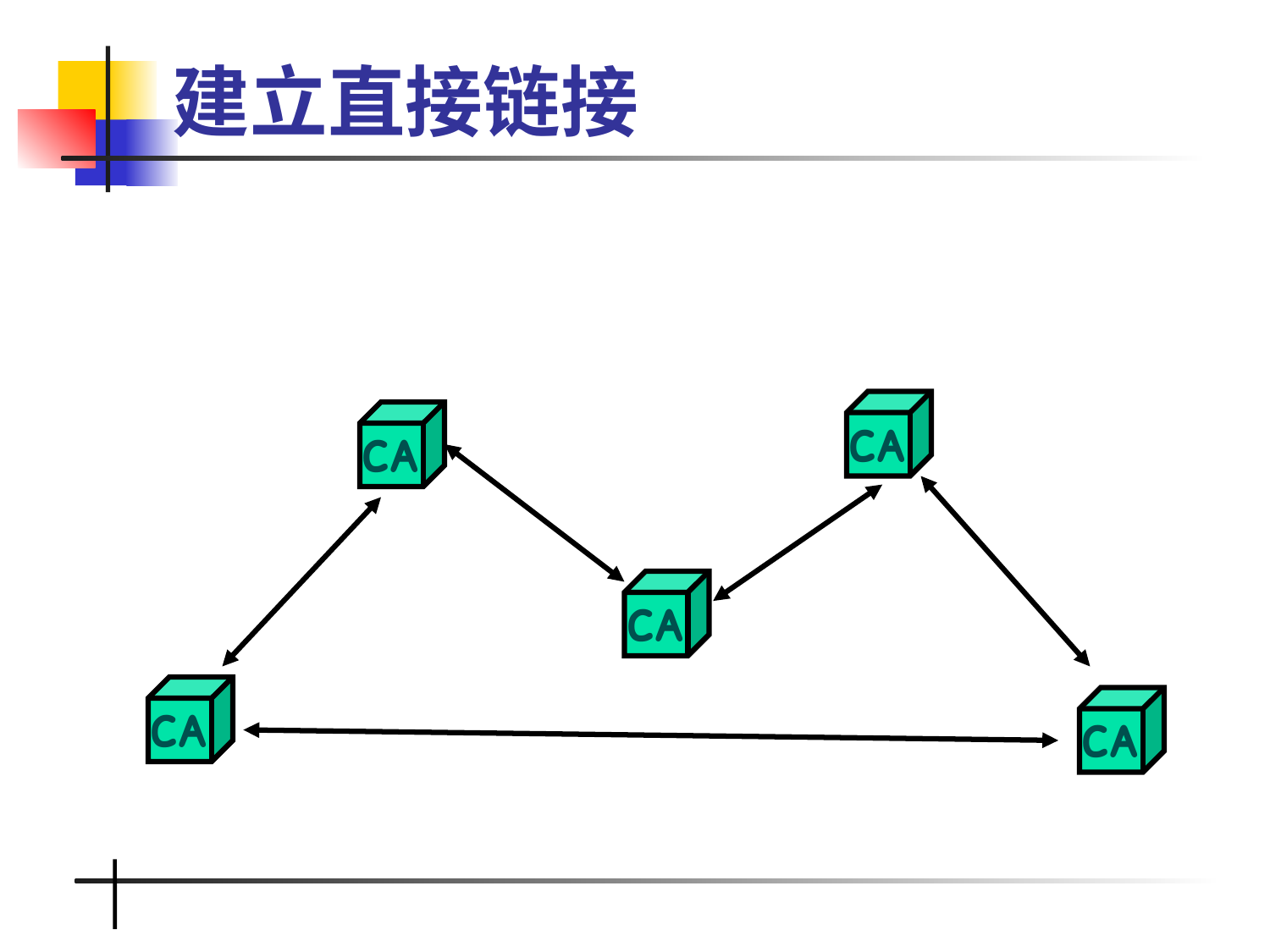

# 建立直接链接
CA
CA

CA
CA
CA